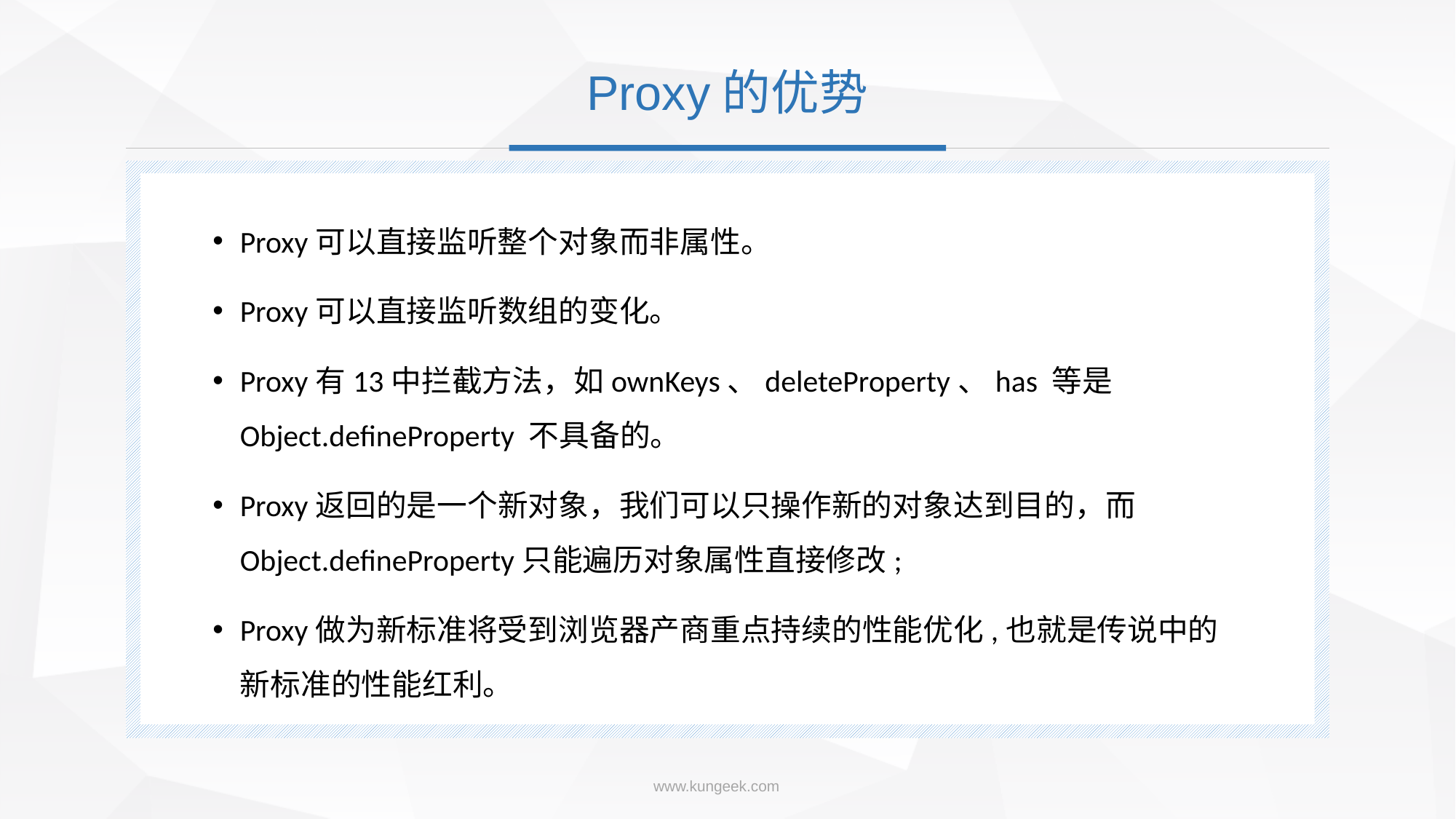

# Proxy的优势
Proxy可以直接监听整个对象而非属性。
Proxy可以直接监听数组的变化。
Proxy有13中拦截方法，如ownKeys、deleteProperty、has 等是 Object.defineProperty 不具备的。
Proxy返回的是一个新对象，我们可以只操作新的对象达到目的，而Object.defineProperty只能遍历对象属性直接修改;
Proxy做为新标准将受到浏览器产商重点持续的性能优化,也就是传说中的新标准的性能红利。